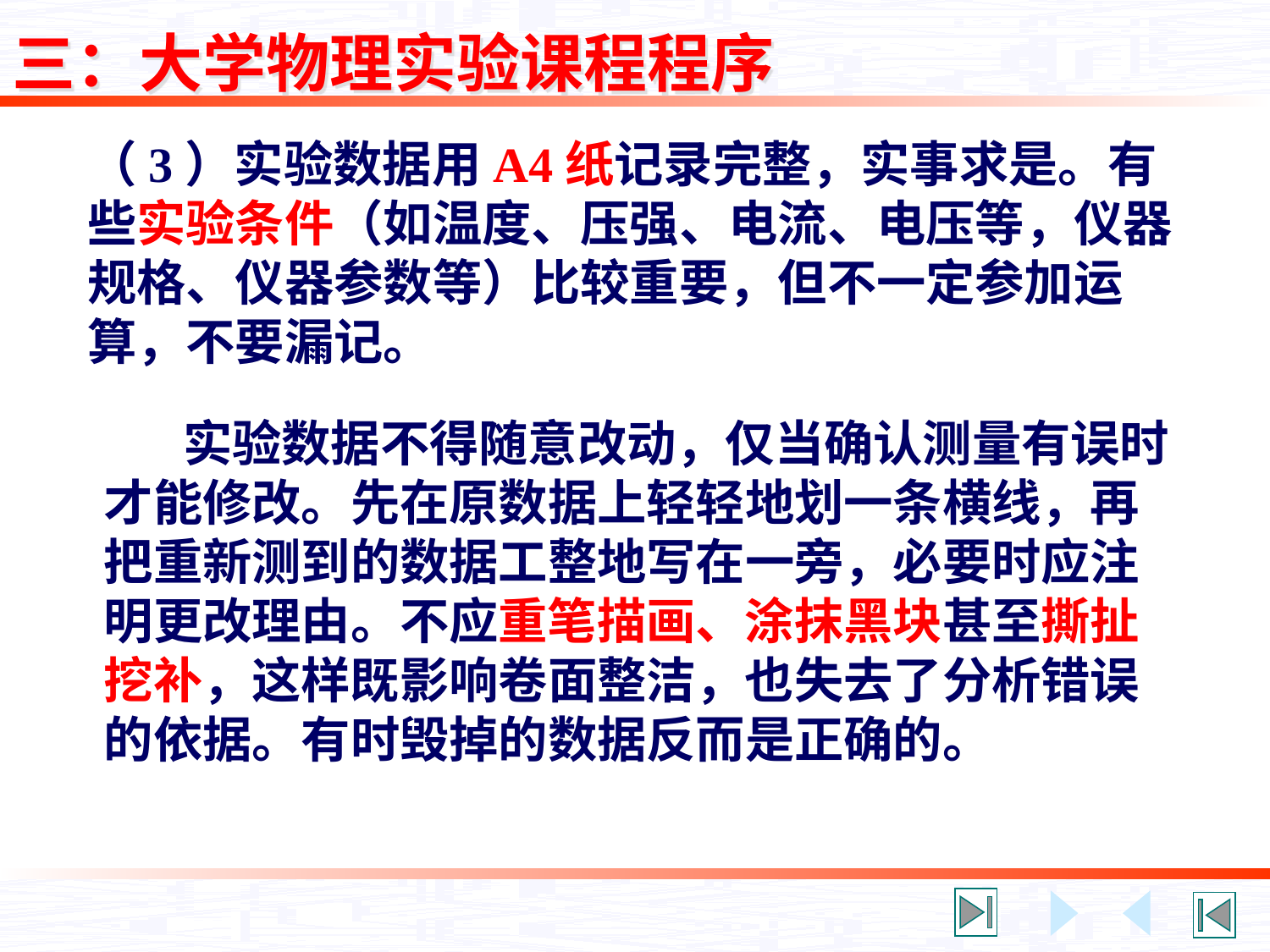

三：大学物理实验课程程序
（3）实验数据用A4纸记录完整，实事求是。有些实验条件（如温度、压强、电流、电压等，仪器规格、仪器参数等）比较重要，但不一定参加运算，不要漏记。

      实验数据不得随意改动，仅当确认测量有误时才能修改。先在原数据上轻轻地划一条横线，再把重新测到的数据工整地写在一旁，必要时应注明更改理由。不应重笔描画、涂抹黑块甚至撕扯挖补，这样既影响卷面整洁，也失去了分析错误的依据。有时毁掉的数据反而是正确的。